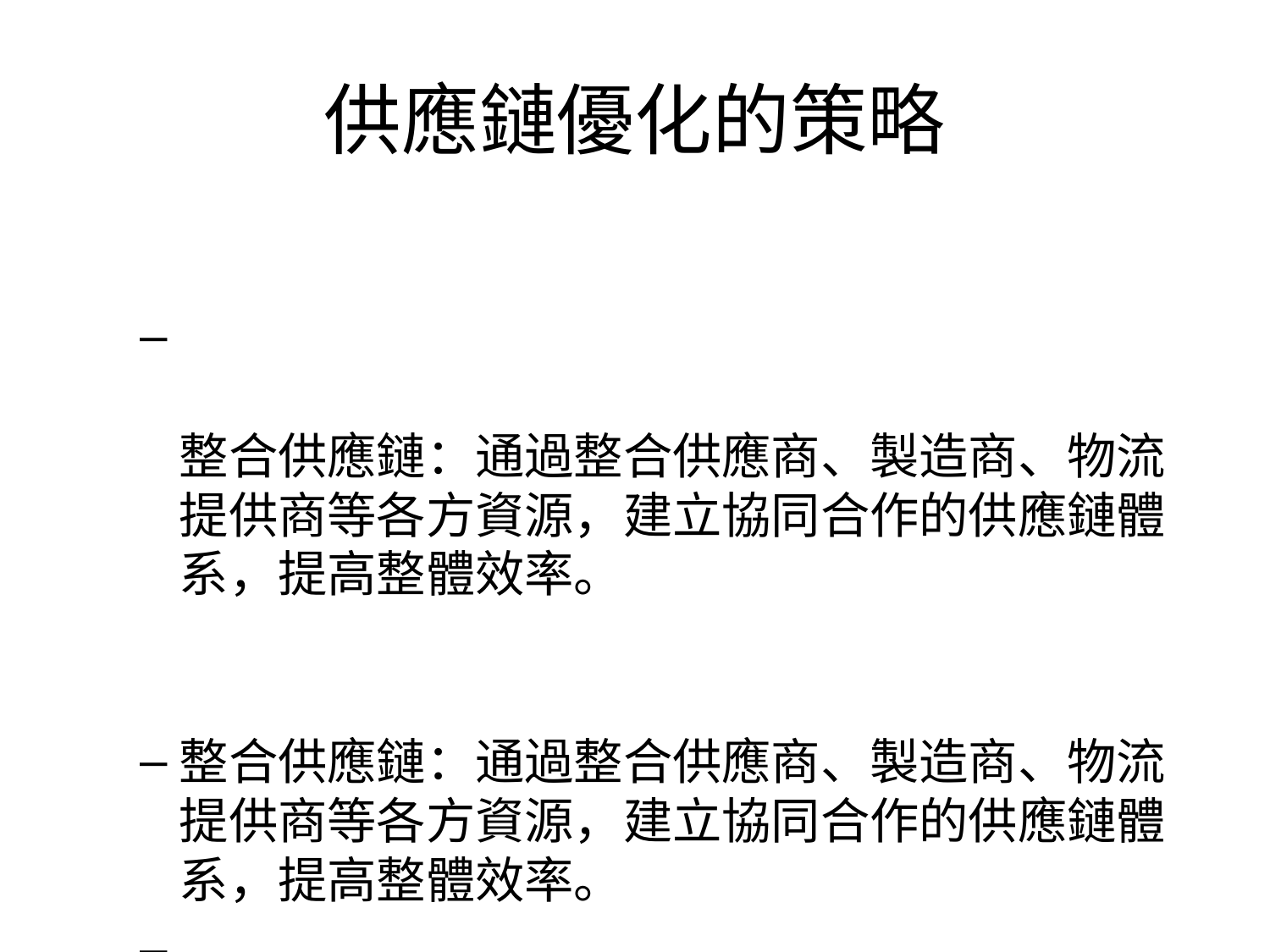

# 供應鏈優化的策略

整合供應鏈：通過整合供應商、製造商、物流提供商等各方資源，建立協同合作的供應鏈體系，提高整體效率。
整合供應鏈：通過整合供應商、製造商、物流提供商等各方資源，建立協同合作的供應鏈體系，提高整體效率。
數字化轉型：使用物聯網（IoT）、大數據分析和區塊鏈技術，實現供應鏈的數字化管理，提高透明度和可追溯性。
數字化轉型：使用物聯網（IoT）、大數據分析和區塊鏈技術，實現供應鏈的數字化管理，提高透明度和可追溯性。
彈性供應鏈：建立能夠快速響應市場變化的彈性供應鏈，通過靈活的生產計劃和物流安排，應對突發事件和需求波動。
彈性供應鏈：建立能夠快速響應市場變化的彈性供應鏈，通過靈活的生產計劃和物流安排，應對突發事件和需求波動。
環保與可持續性：在供應鏈管理中引入環保和可持續性考量，如使用可再生能源、減少碳排放和採用綠色物流。
環保與可持續性：在供應鏈管理中引入環保和可持續性考量，如使用可再生能源、減少碳排放和採用綠色物流。